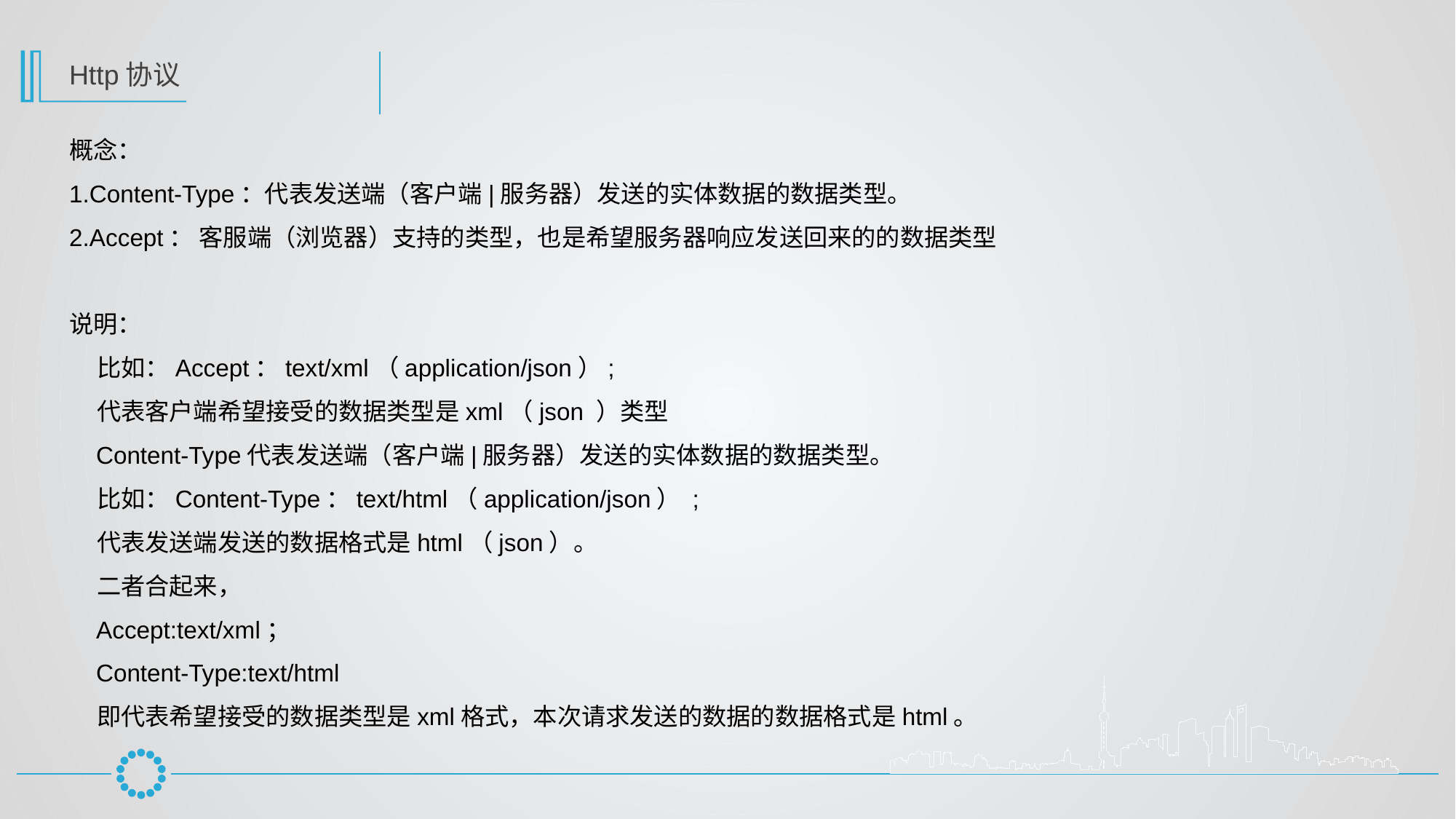

Http协议
概念：
1.Content-Type：代表发送端（客户端|服务器）发送的实体数据的数据类型。
2.Accept： 客服端（浏览器）支持的类型，也是希望服务器响应发送回来的的数据类型

说明：
    比如：Accept：text/xml（application/json）;
    代表客户端希望接受的数据类型是xml（json ）类型
    Content-Type代表发送端（客户端|服务器）发送的实体数据的数据类型。
    比如：Content-Type：text/html（application/json） ;
    代表发送端发送的数据格式是html（json）。
    二者合起来，
    Accept:text/xml；
    Content-Type:text/html
    即代表希望接受的数据类型是xml格式，本次请求发送的数据的数据格式是html。

3